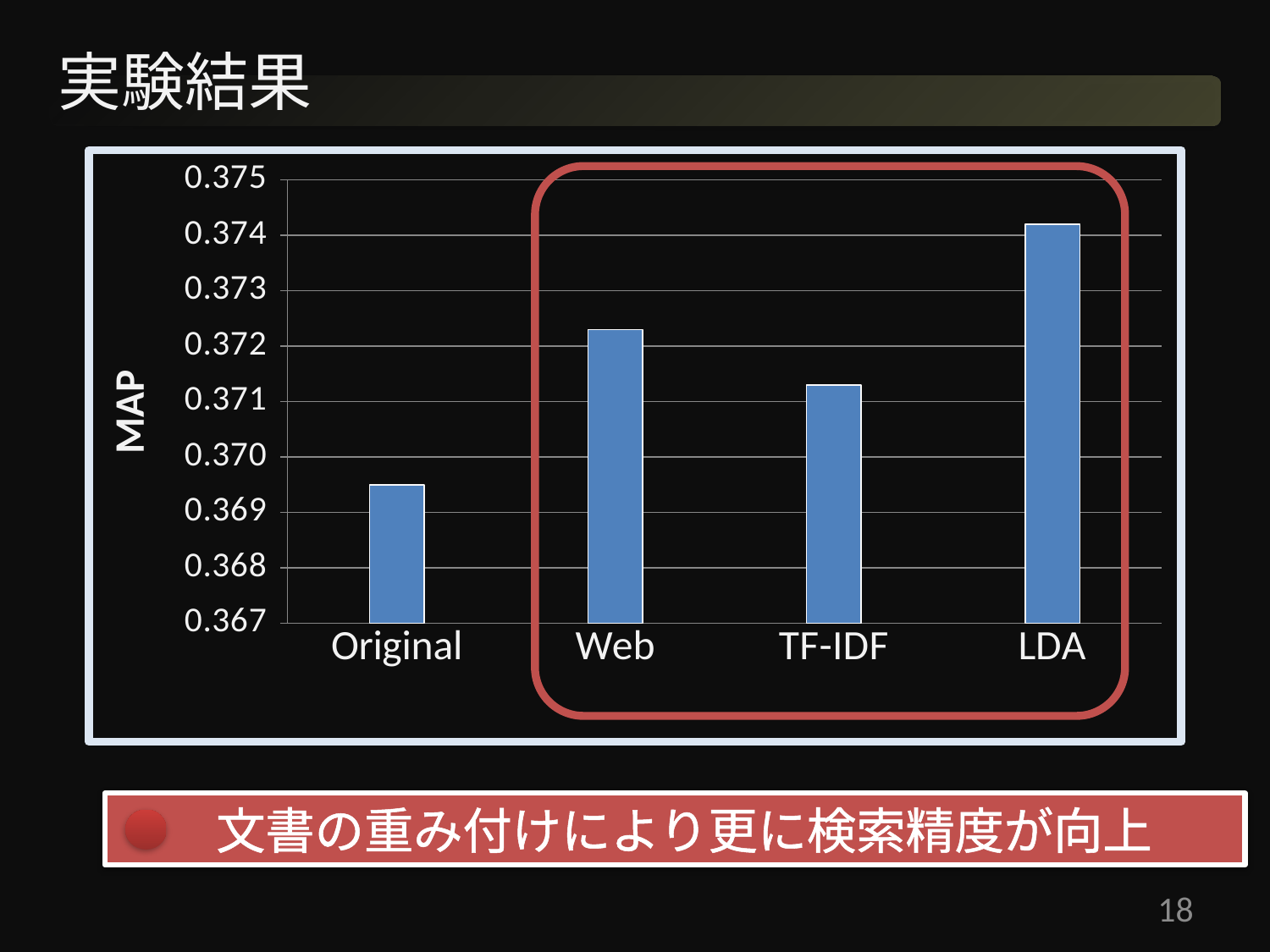

# 実験結果

### Chart

| Category | MAP |
|---|---|
| Original | 0.3695000000000004 |
| Web | 0.37230000000000074 |
| TF-IDF | 0.37130000000000074 |
| LDA | 0.3742000000000003 |
　　文書の重み付けにより更に検索精度が向上

18